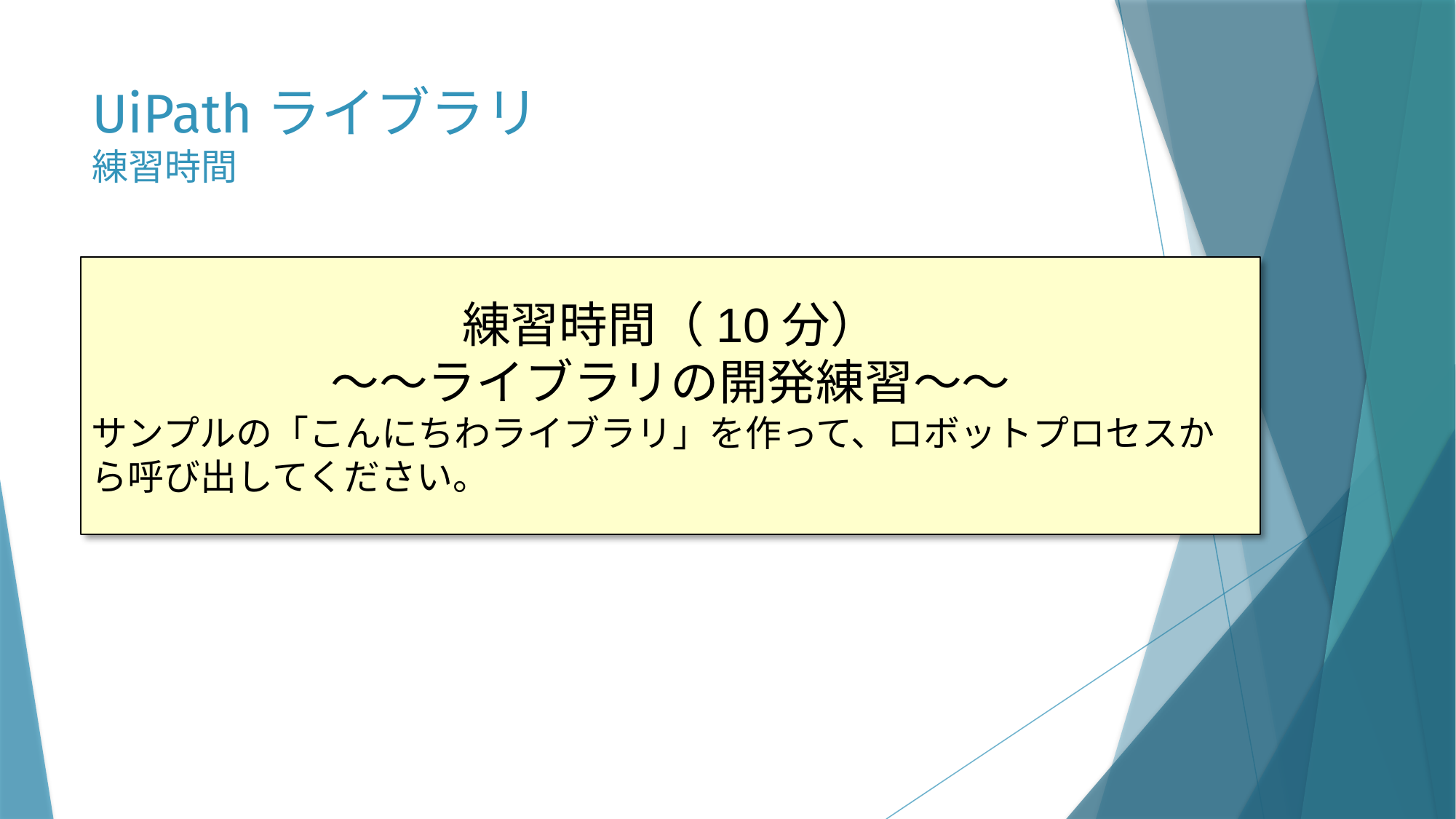

# UiPathライブラリ 練習時間
練習時間（10分）
～～ライブラリの開発練習～～
サンプルの「こんにちわライブラリ」を作って、ロボットプロセスから呼び出してください。